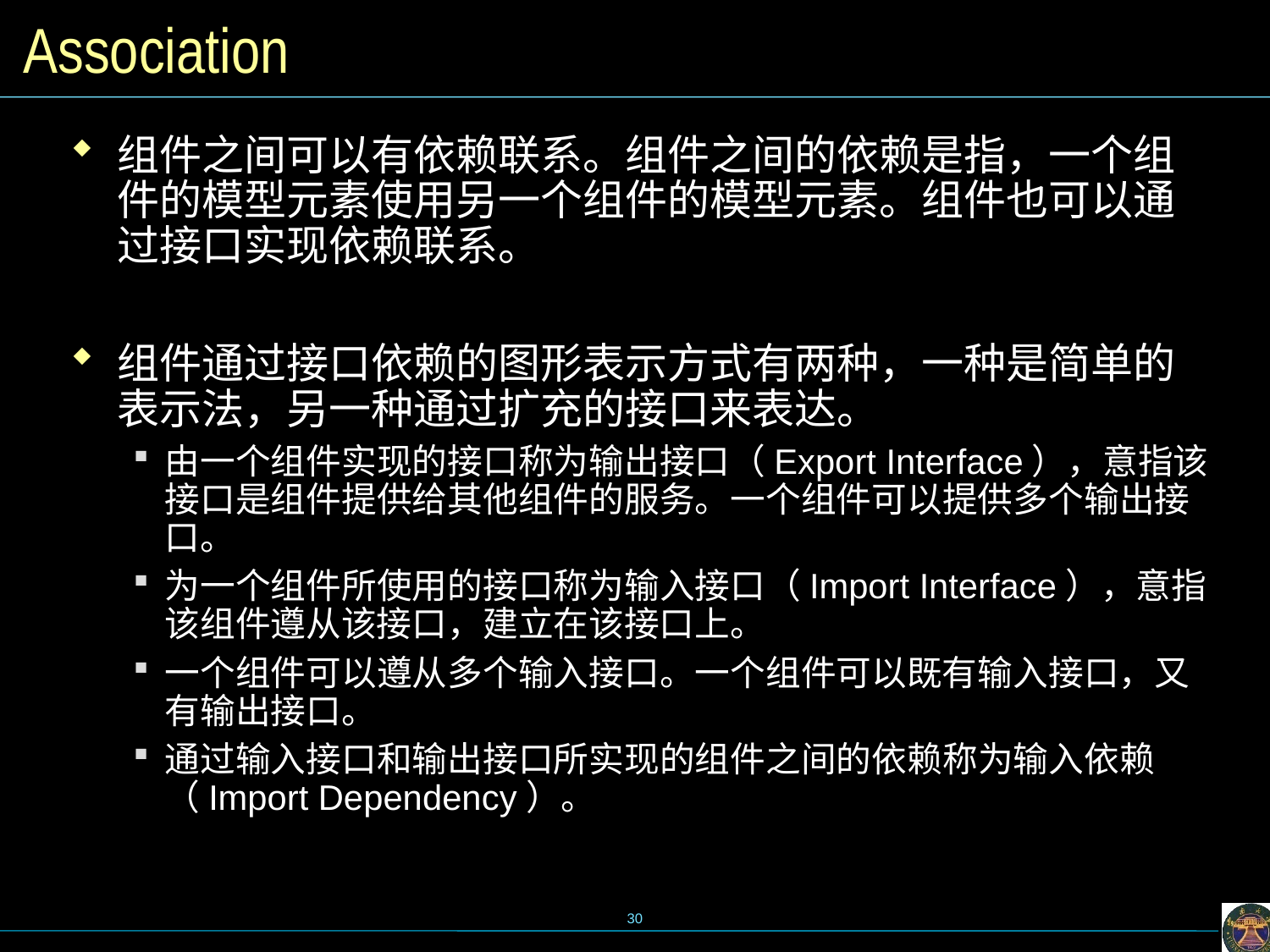

# Association
组件之间可以有依赖联系。组件之间的依赖是指，一个组件的模型元素使用另一个组件的模型元素。组件也可以通过接口实现依赖联系。

组件通过接口依赖的图形表示方式有两种，一种是简单的表示法，另一种通过扩充的接口来表达。
由一个组件实现的接口称为输出接口（Export Interface），意指该接口是组件提供给其他组件的服务。一个组件可以提供多个输出接口。
为一个组件所使用的接口称为输入接口（Import Interface），意指该组件遵从该接口，建立在该接口上。
一个组件可以遵从多个输入接口。一个组件可以既有输入接口，又有输出接口。
通过输入接口和输出接口所实现的组件之间的依赖称为输入依赖（Import Dependency）。